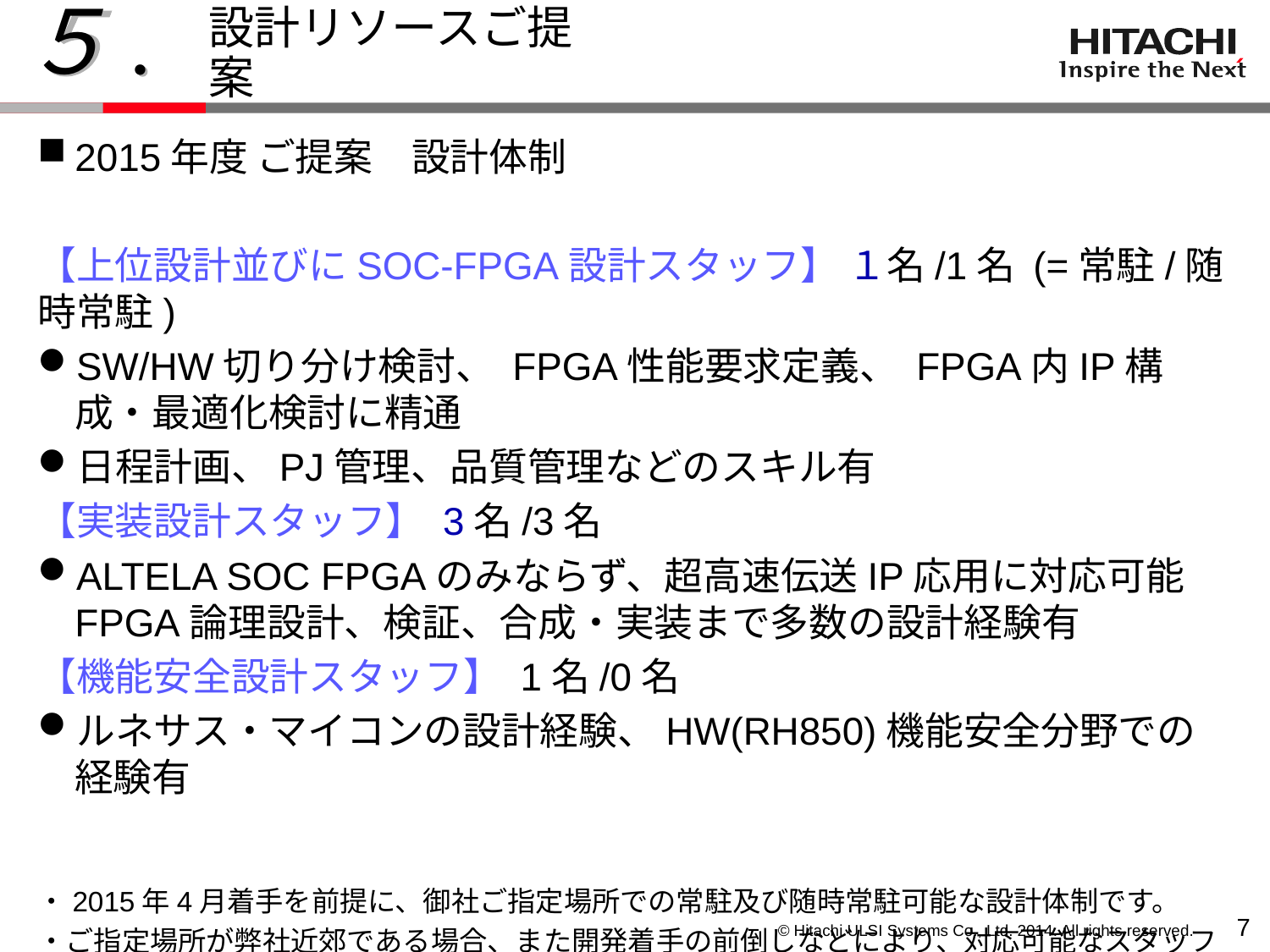

５.
設計リソースご提案
2015年度 ご提案　設計体制

【上位設計並びにSOC-FPGA設計スタッフ】 １名/1名 (=常駐/随時常駐)
SW/HW切り分け検討、 FPGA性能要求定義、 FPGA内IP構成・最適化検討に精通
日程計画、PJ管理、品質管理などのスキル有
【実装設計スタッフ】 3名/3名
ALTELA SOC FPGAのみならず、超高速伝送IP応用に対応可能FPGA論理設計、検証、合成・実装まで多数の設計経験有
【機能安全設計スタッフ】 1名/0名
ルネサス・マイコンの設計経験、HW(RH850)機能安全分野での経験有

・2015年4月着手を前提に、御社ご指定場所での常駐及び随時常駐可能な設計体制です。
・ご指定場所が弊社近郊である場合、また開発着手の前倒しなどにより、対応可能なスタッフ数の増員が可能な場合も御座います。
7